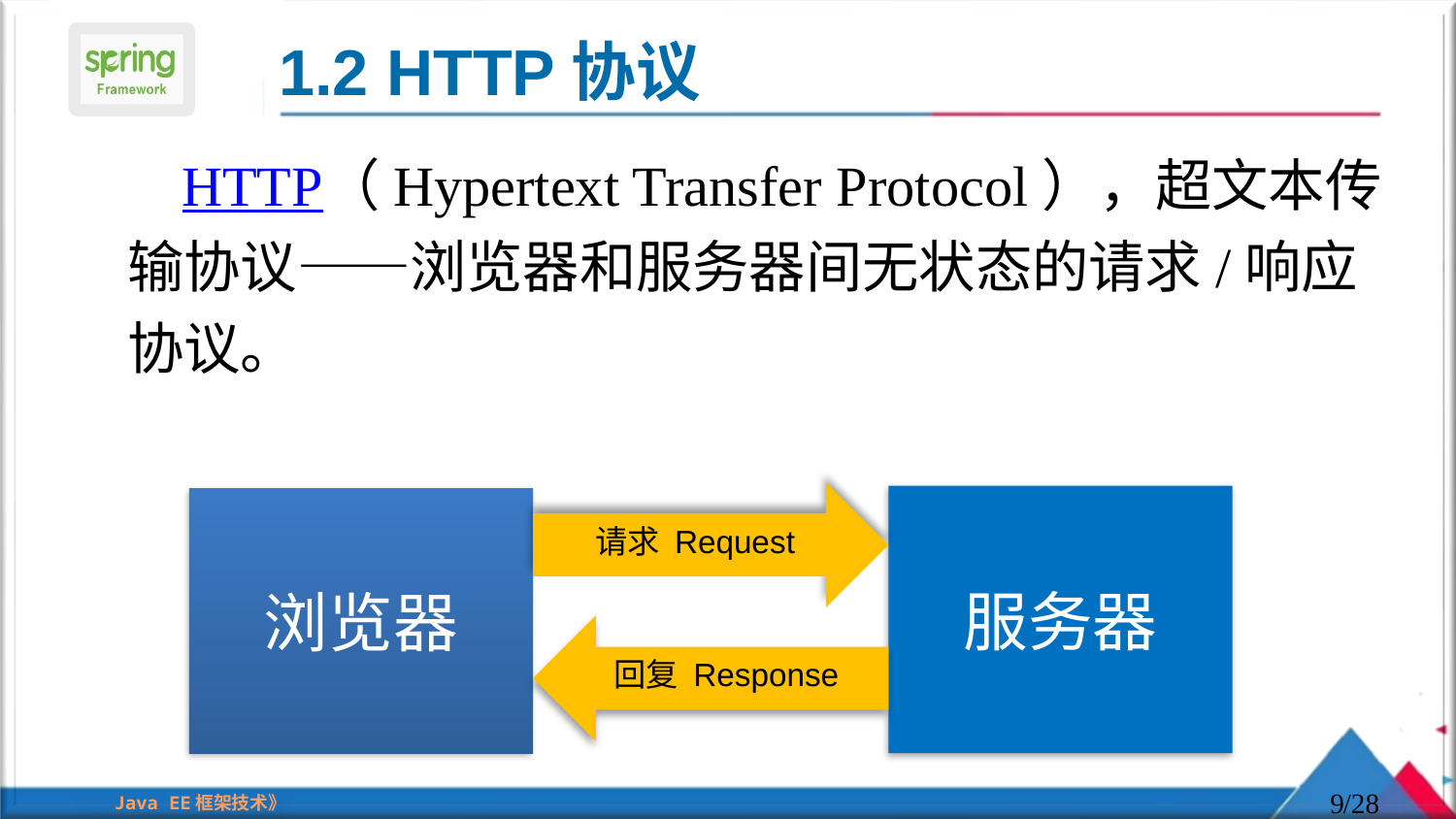

# 1.2 HTTP协议
HTTP（Hypertext Transfer Protocol），超文本传输协议——浏览器和服务器间无状态的请求/响应协议。
请求 Request
服务器
浏览器
回复 Response
9
/28